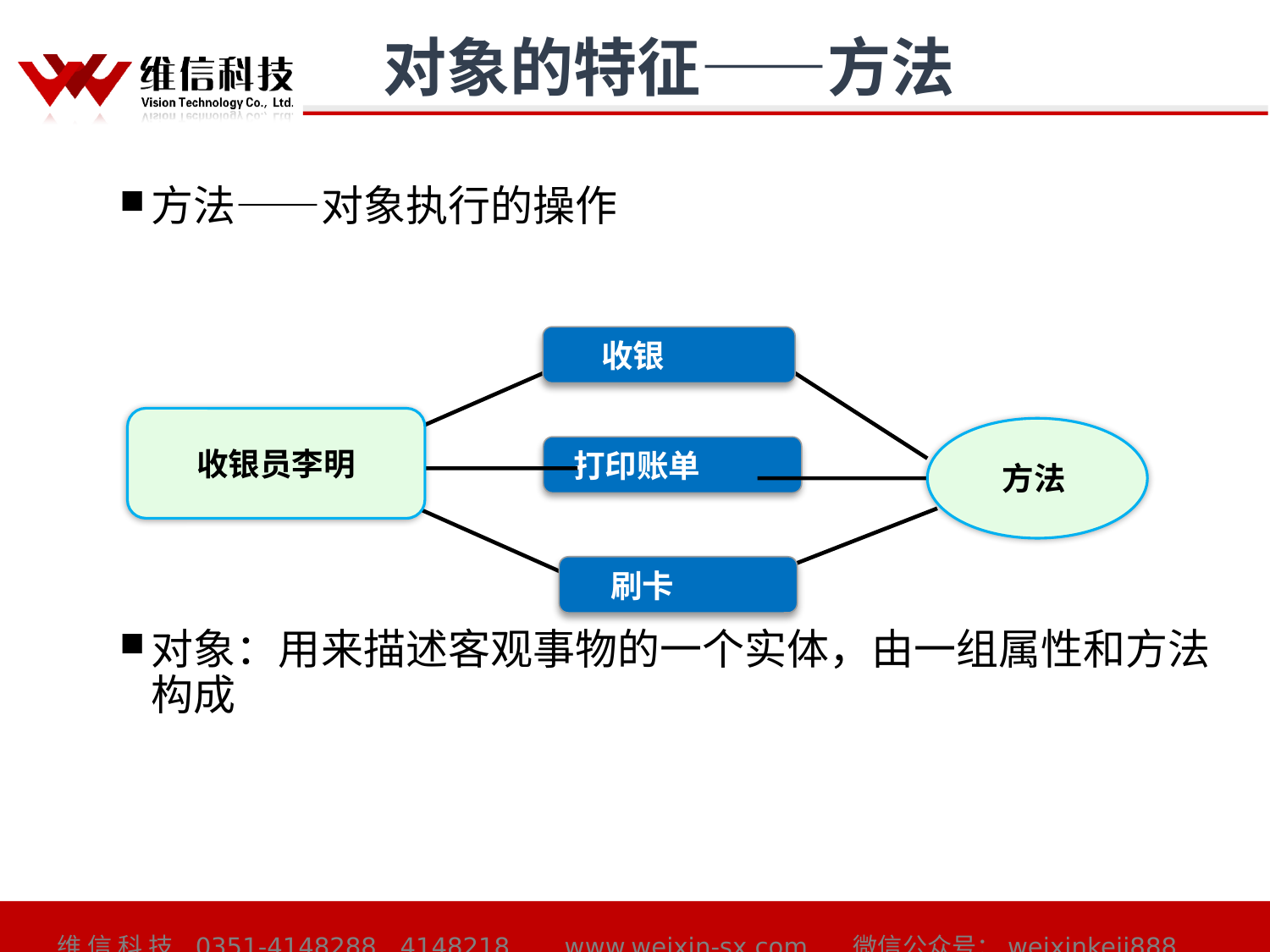

# 对象的特征——方法
方法——对象执行的操作

对象：用来描述客观事物的一个实体，由一组属性和方法构成

     收银

收银员李明
方法
 打印账单

    刷卡